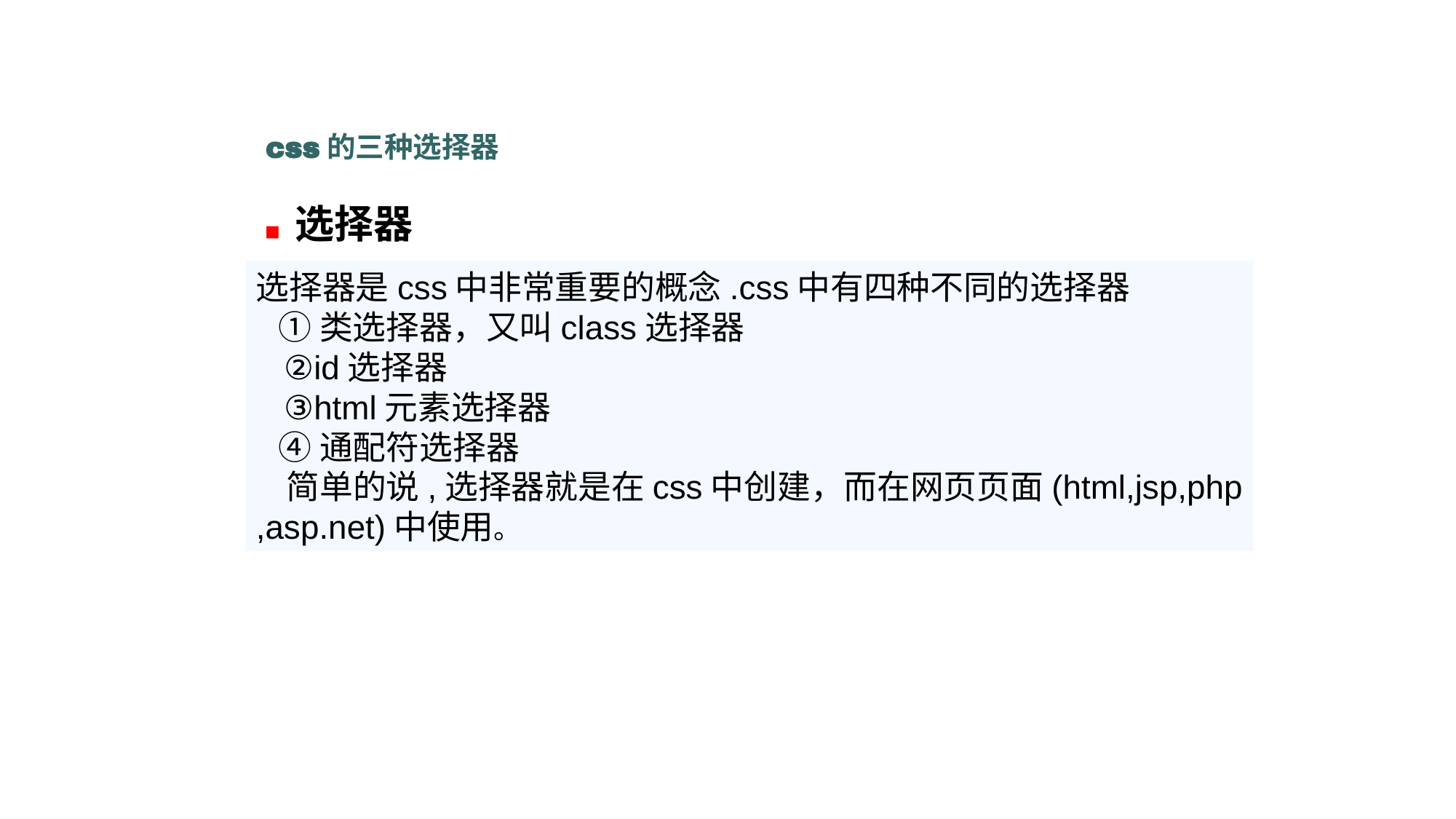

css的三种选择器
■ 选择器

选择器是css中非常重要的概念.css中有四种不同的选择器
   ①类选择器，又叫class选择器
   ②id选择器
   ③html元素选择器
   ④通配符选择器
   简单的说,选择器就是在css中创建，而在网页页面(html,jsp,php
,asp.net)中使用。